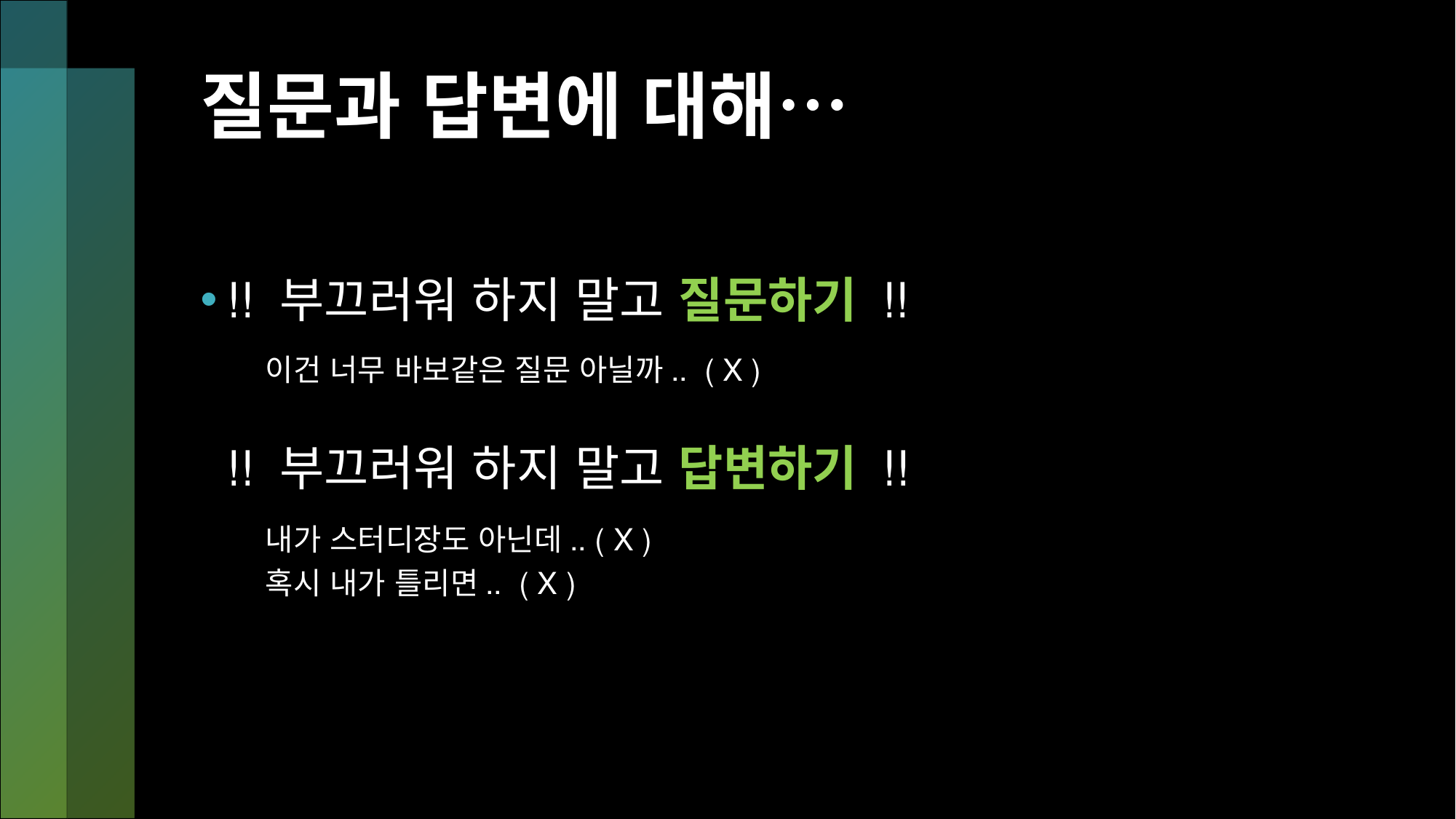

# 질문과 답변에 대해…
!! 부끄러워 하지 말고 질문하기 !!
!! 부끄러워 하지 말고 답변하기 !!
	이건 너무 바보같은 질문 아닐까..  ( X )
	내가 스터디장도 아닌데.. ( X )
	혹시 내가 틀리면..  ( X )